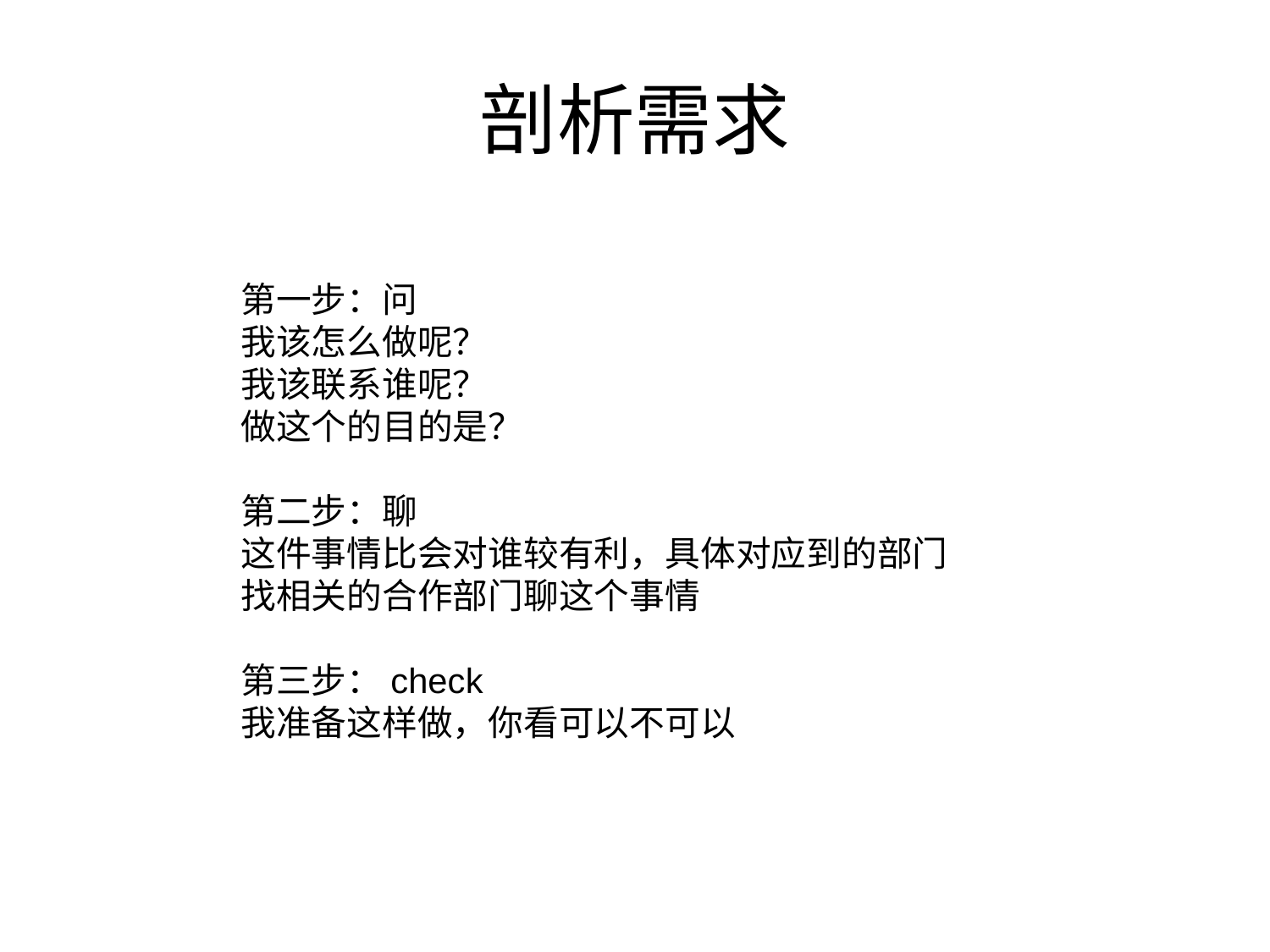

# 剖析需求
第一步：问
我该怎么做呢？
我该联系谁呢？
做这个的目的是？

第二步：聊
这件事情比会对谁较有利，具体对应到的部门
找相关的合作部门聊这个事情

第三步：check
我准备这样做，你看可以不可以